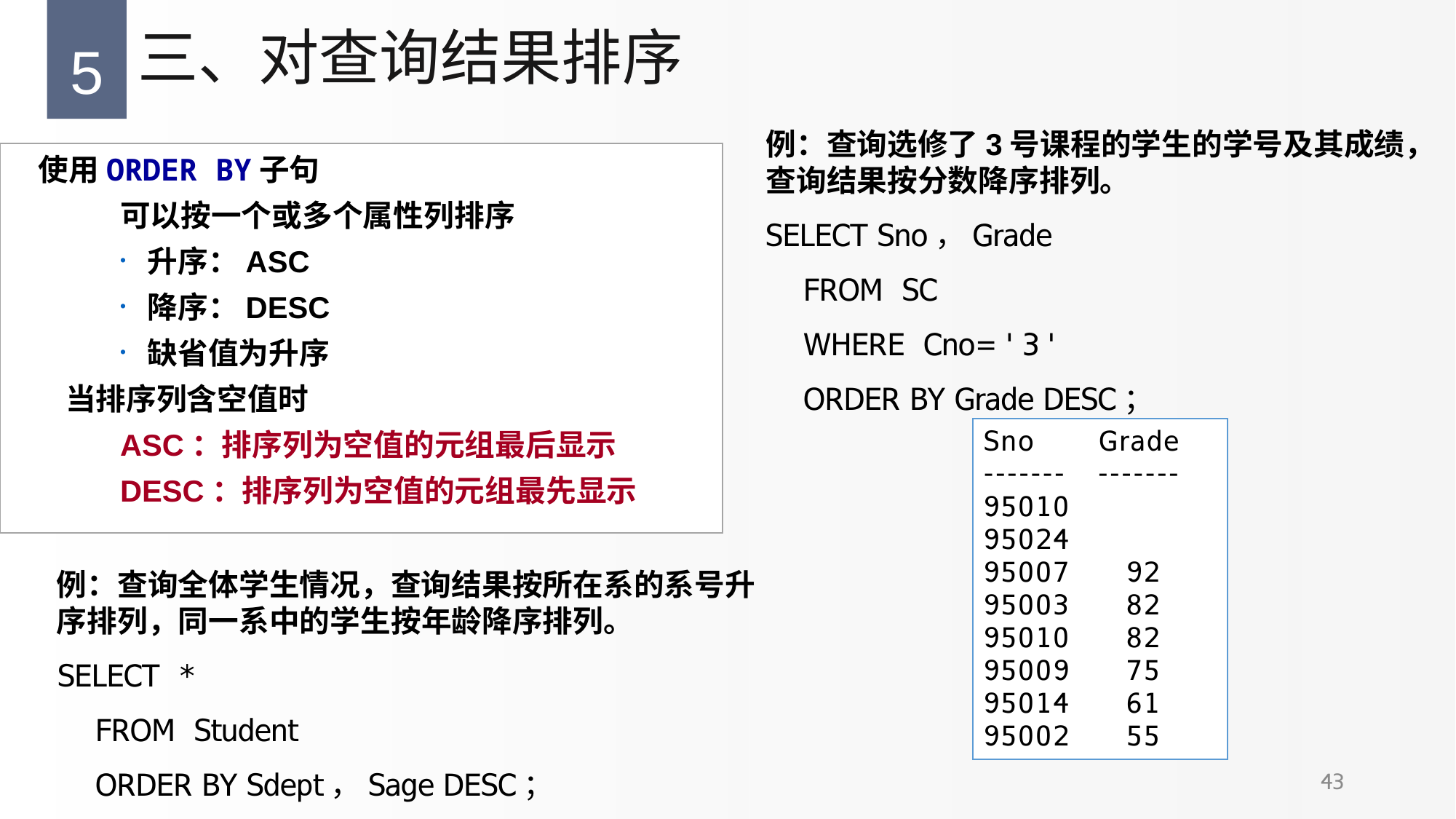

# 三、对查询结果排序
例：查询选修了3号课程的学生的学号及其成绩，查询结果按分数降序排列。
SELECT Sno，Grade
    FROM  SC
    WHERE  Cno= ' 3 '
    ORDER BY Grade DESC；
	使用ORDER BY子句
可以按一个或多个属性列排序
升序：ASC
降序：DESC
缺省值为升序
当排序列含空值时
ASC：排序列为空值的元组最后显示
DESC：排序列为空值的元组最先显示
Sno        Grade
-------    -------
95010
95024
95007       92
95003       82
95010       82
95009       75
95014       61
95002       55
例：查询全体学生情况，查询结果按所在系的系号升序排列，同一系中的学生按年龄降序排列。
SELECT  *
    FROM  Student
    ORDER BY Sdept，Sage DESC；
43